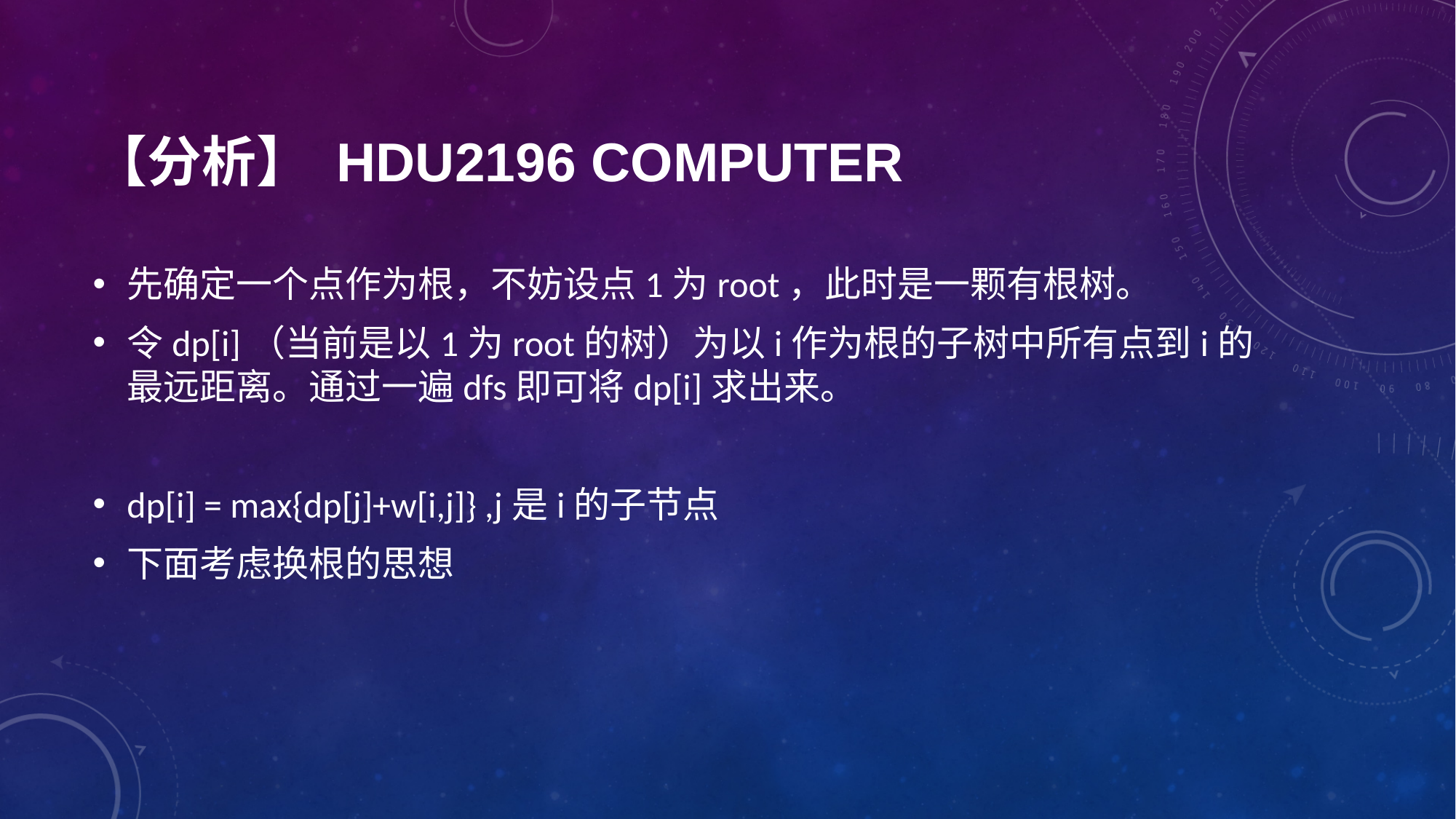

# 【分析】 HDU2196 Computer
先确定一个点作为根，不妨设点1为root，此时是一颗有根树。
令dp[i]（当前是以1为root的树）为以i作为根的子树中所有点到i的最远距离。通过一遍dfs即可将dp[i]求出来。

dp[i] = max{dp[j]+w[i,j]} ,j是i的子节点
下面考虑换根的思想